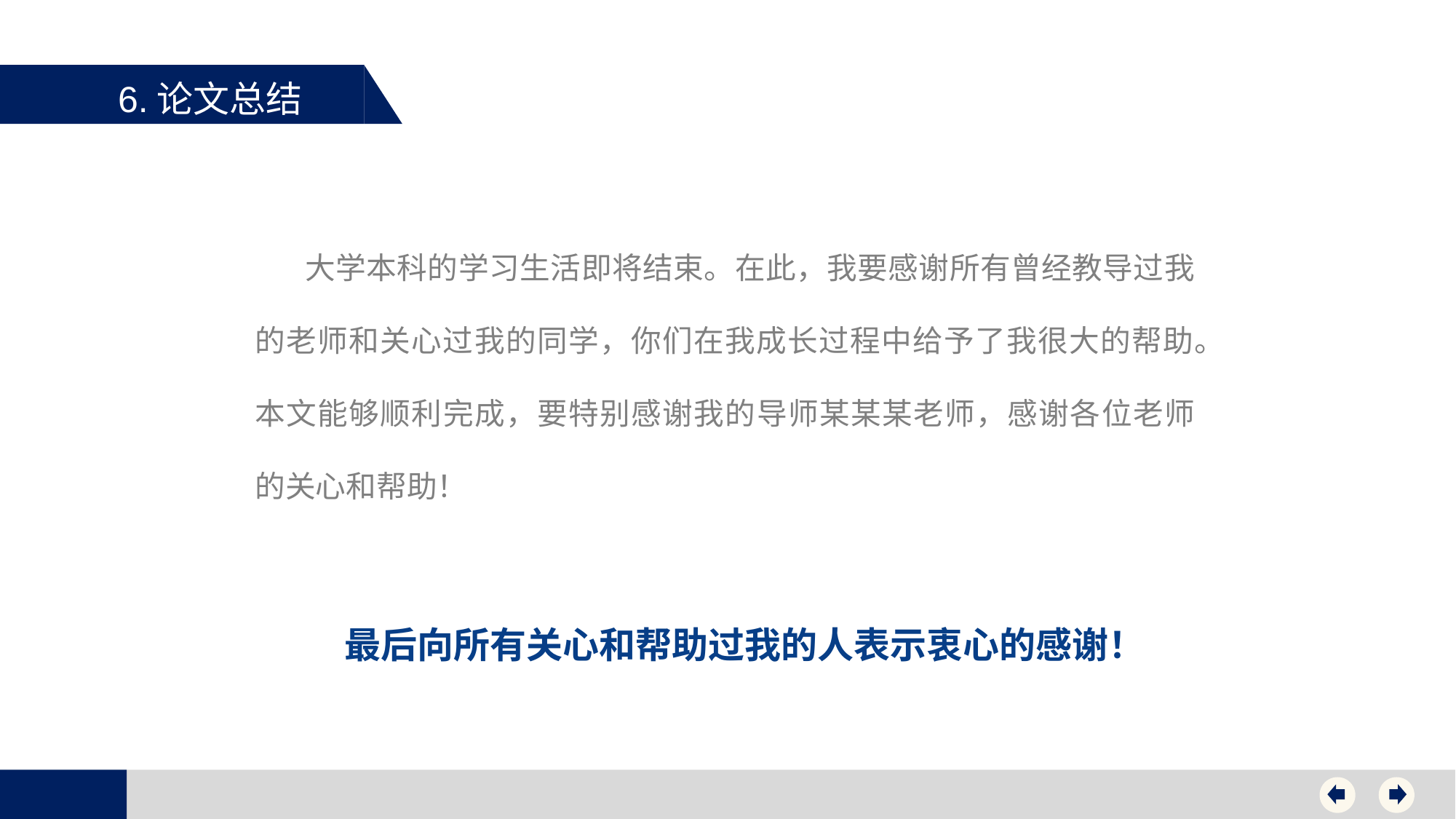

6.论文总结
      大学本科的学习生活即将结束。在此，我要感谢所有曾经教导过我的老师和关心过我的同学，你们在我成长过程中给予了我很大的帮助。本文能够顺利完成，要特别感谢我的导师某某某老师，感谢各位老师的关心和帮助！
      最后向所有关心和帮助过我的人表示衷心的感谢！